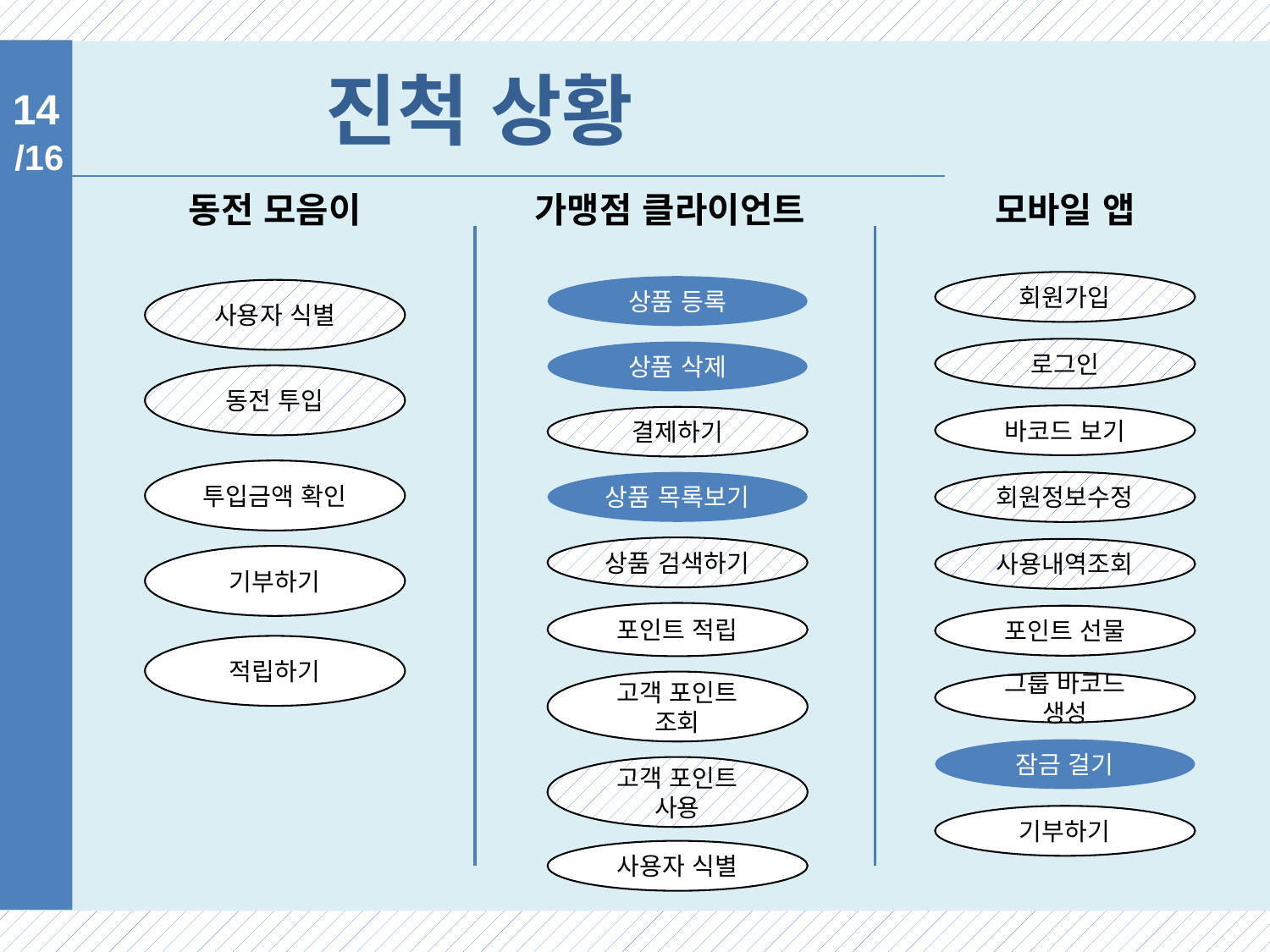

# 진척 상황
14
동전 모음이
가맹점 클라이언트
모바일 앱
회원가입
상품 등록
사용자 식별
로그인
상품 삭제
동전 투입
바코드 보기
결제하기
투입금액 확인
상품 목록보기
회원정보수정
상품 검색하기
사용내역조회
기부하기
포인트 적립
포인트 선물
적립하기
고객 포인트 조회
그룹 바코드
생성
잠금 걸기
고객 포인트 사용
기부하기
사용자 식별